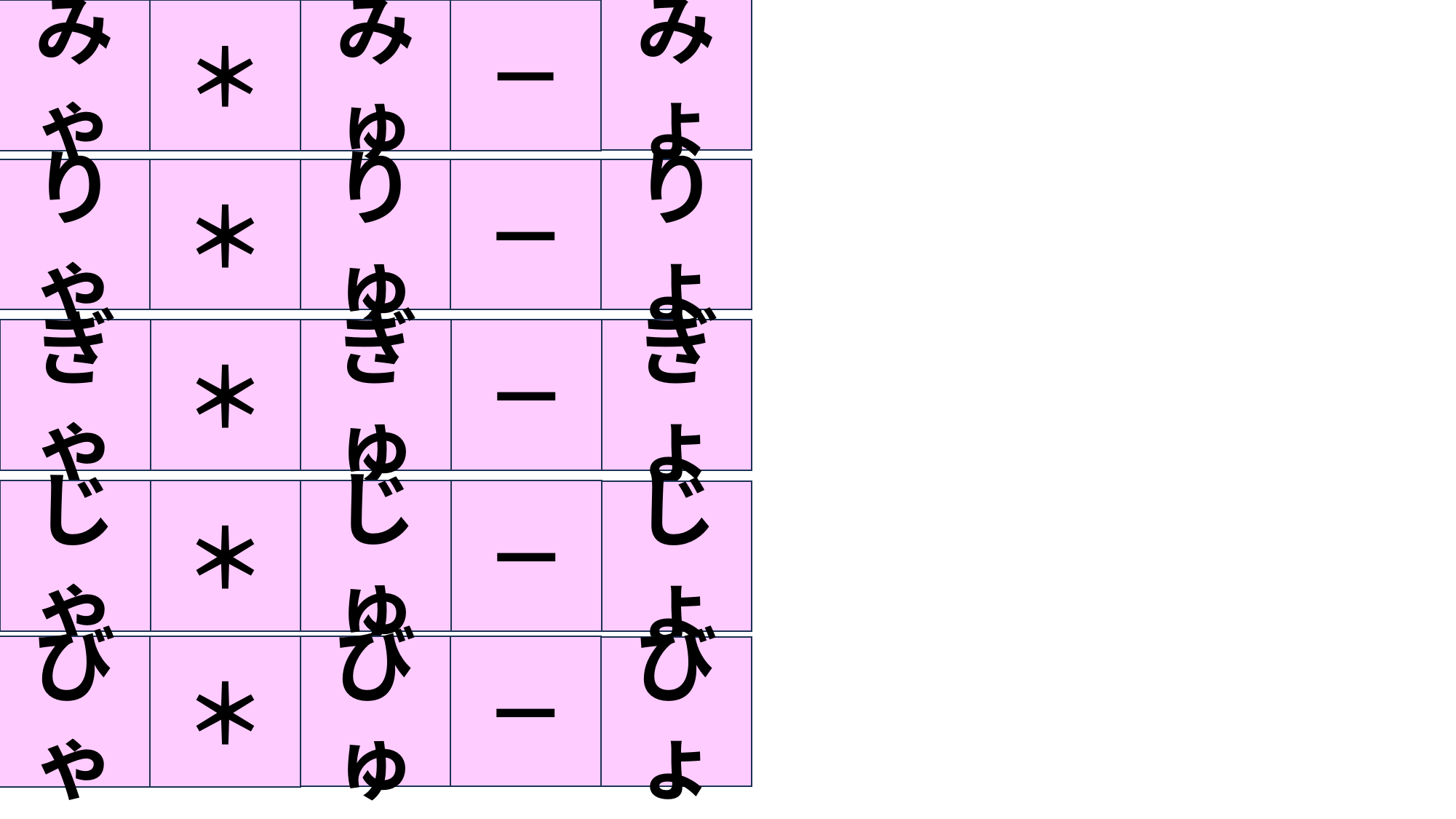

みゅ
－
みょ
みゃ
＊
りゃ
＊
りゅ
－
りょ
ぎゃ
＊
ぎゅ
－
ぎょ
じゅ
－
じゃ
＊
じょ
びゅ
－
びゃ
＊
びょ